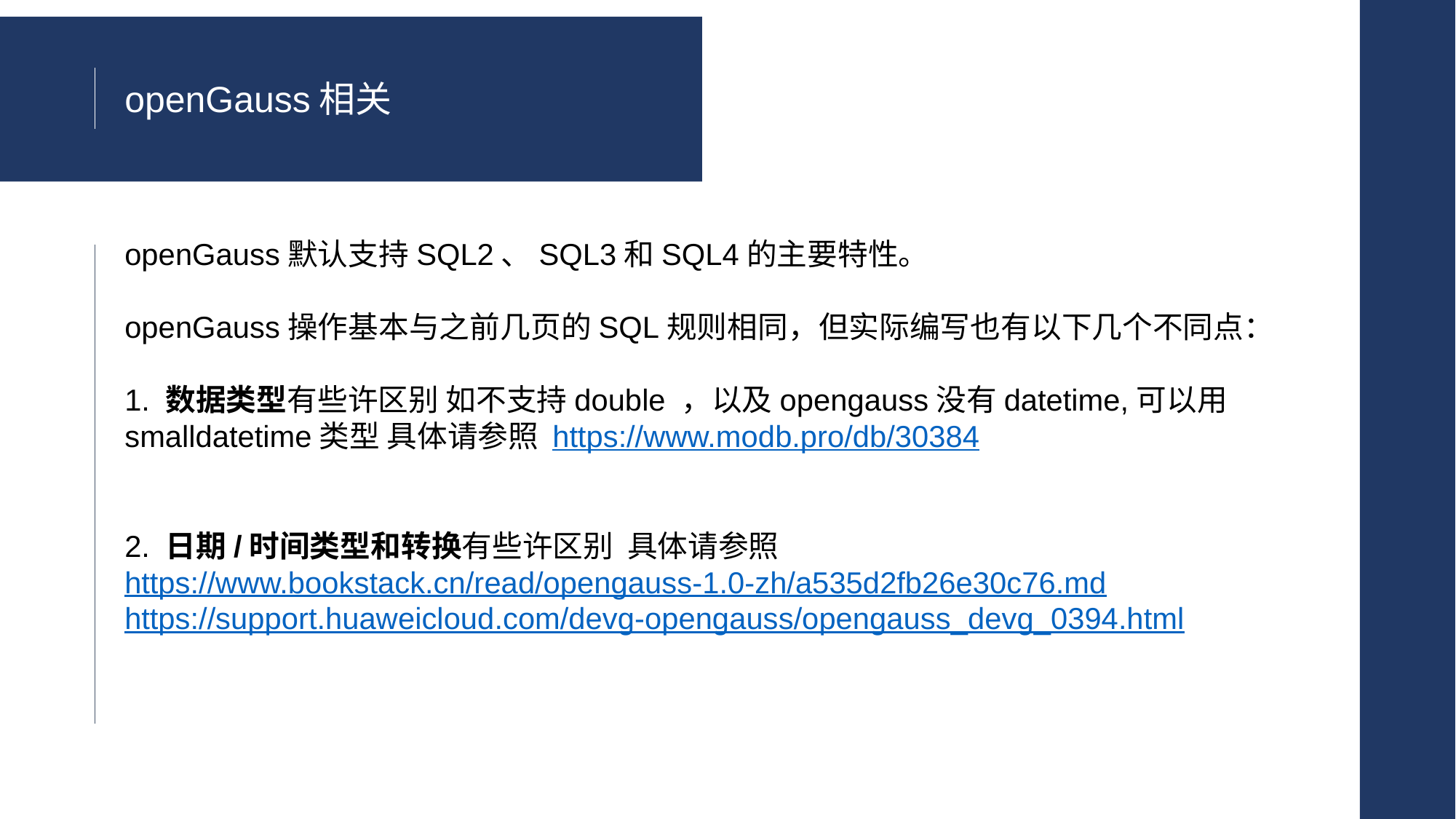

openGauss相关
openGauss默认支持SQL2、SQL3和SQL4的主要特性。

openGauss操作基本与之前几页的SQL规则相同，但实际编写也有以下几个不同点：

1. 数据类型有些许区别 如不支持double ，以及opengauss没有datetime,可以用smalldatetime类型 具体请参照 https://www.modb.pro/db/30384

2. 日期/时间类型和转换有些许区别  具体请参照
https://www.bookstack.cn/read/opengauss-1.0-zh/a535d2fb26e30c76.md
https://support.huaweicloud.com/devg-opengauss/opengauss_devg_0394.html